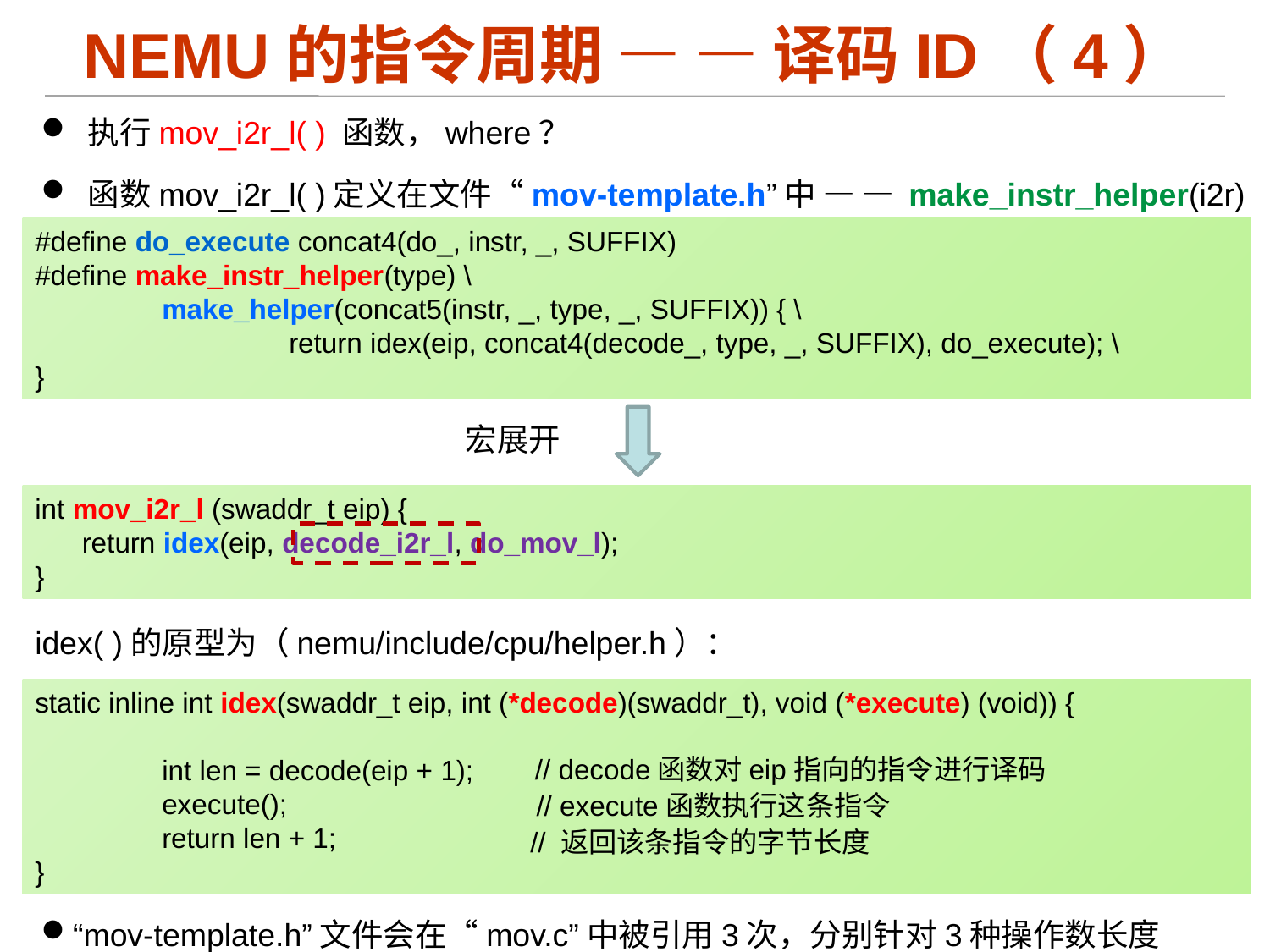

# NEMU的指令周期 — — 译码ID（4）
 执行mov_i2r_l( ) 函数，where？
 函数mov_i2r_l( )定义在文件“mov-template.h”中 — — make_instr_helper(i2r)

“mov-template.h”文件会在“mov.c”中被引用3次，分别针对3种操作数长度
#define do_execute concat4(do_, instr, _, SUFFIX)
#define make_instr_helper(type) \
	make_helper(concat5(instr, _, type, _, SUFFIX)) { \
		return idex(eip, concat4(decode_, type, _, SUFFIX), do_execute); \
}

宏展开
int mov_i2r_l (swaddr_t eip) {
      return idex(eip, decode_i2r_l, do_mov_l);
}

idex( )的原型为（nemu/include/cpu/helper.h）：
static inline int idex(swaddr_t eip, int (*decode)(swaddr_t), void (*execute) (void)) {

	int len = decode(eip + 1);
	execute();
	return len + 1;
}
// decode函数对eip指向的指令进行译码
 // execute函数执行这条指令
 // 返回该条指令的字节长度